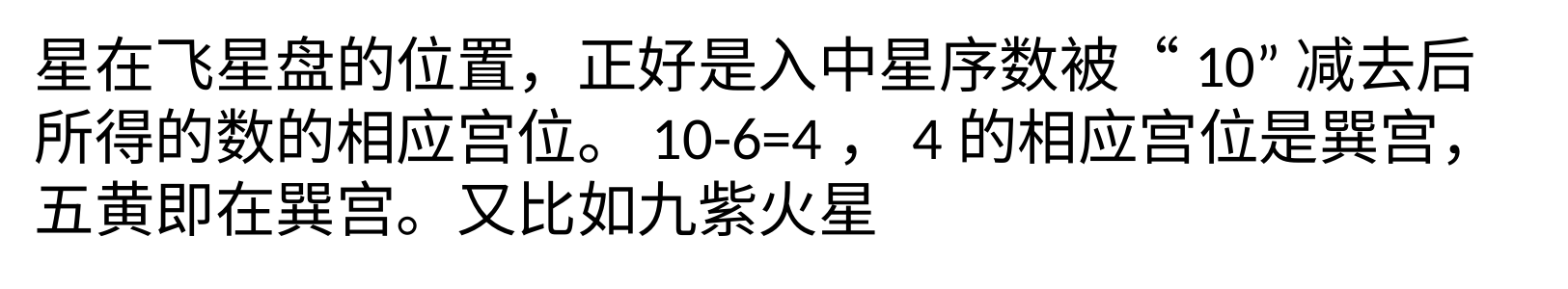

星在飞星盘的位置，正好是入中星序数被“10”减去后所得的数的相应宫位。10-6=4，4的相应宫位是巽宫，五黄即在巽宫。又比如九紫火星